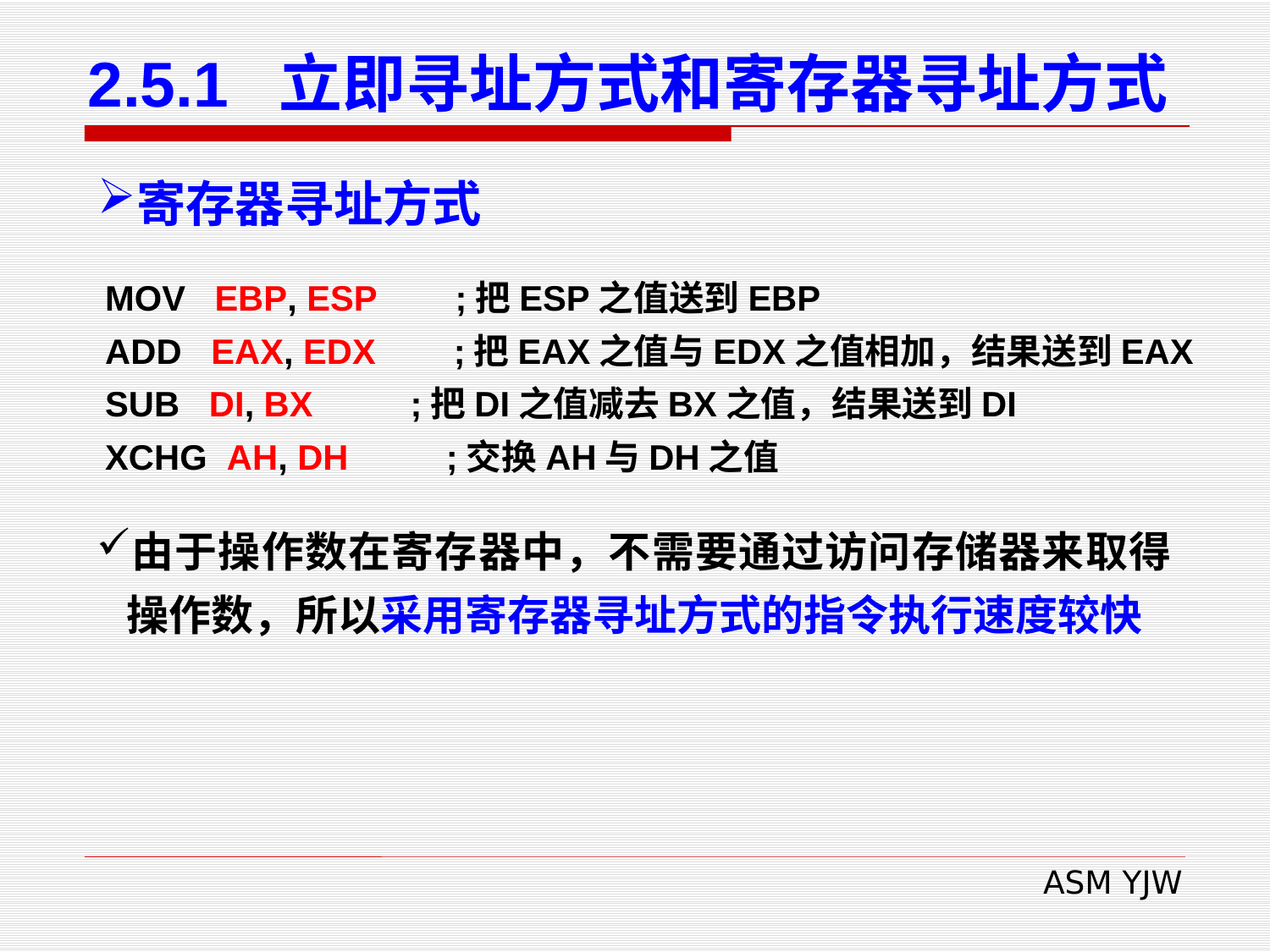

# 2.5.1  立即寻址方式和寄存器寻址方式
寄存器寻址方式
MOV   EBP, ESP        ;把ESP之值送到EBP
ADD   EAX, EDX        ;把EAX之值与EDX之值相加，结果送到EAX
SUB   DI, BX          ;把DI之值减去BX之值，结果送到DI
XCHG  AH, DH          ;交换AH与DH之值

由于操作数在寄存器中，不需要通过访问存储器来取得操作数，所以采用寄存器寻址方式的指令执行速度较快